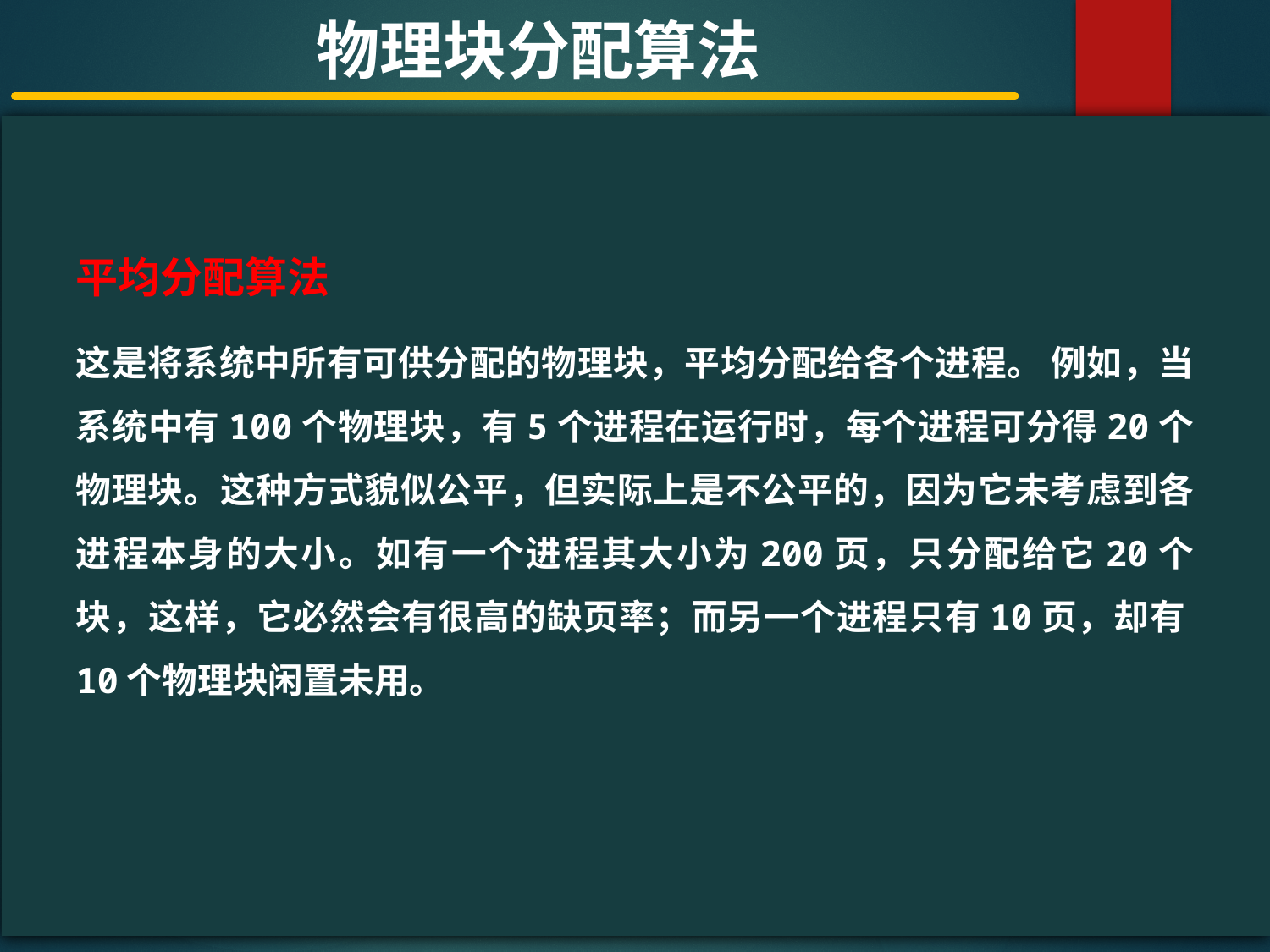

物理块分配算法
#
平均分配算法
这是将系统中所有可供分配的物理块，平均分配给各个进程。 例如，当系统中有100个物理块，有5个进程在运行时，每个进程可分得20个物理块。这种方式貌似公平，但实际上是不公平的，因为它未考虑到各进程本身的大小。如有一个进程其大小为200页，只分配给它20个块，这样，它必然会有很高的缺页率；而另一个进程只有10页，却有10个物理块闲置未用。